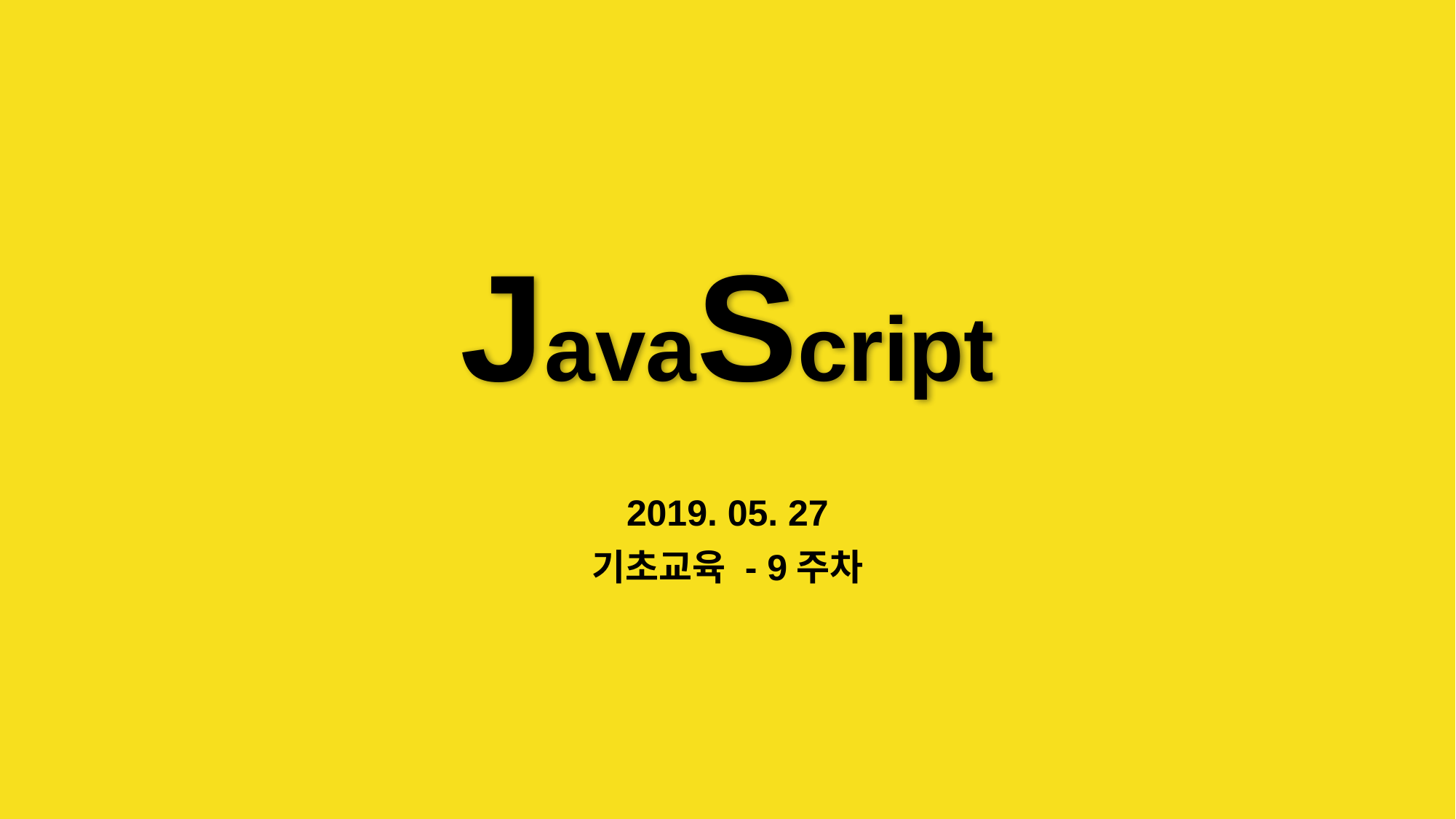

# JavaScript

2019. 05. 27
기초교육 - 9주차